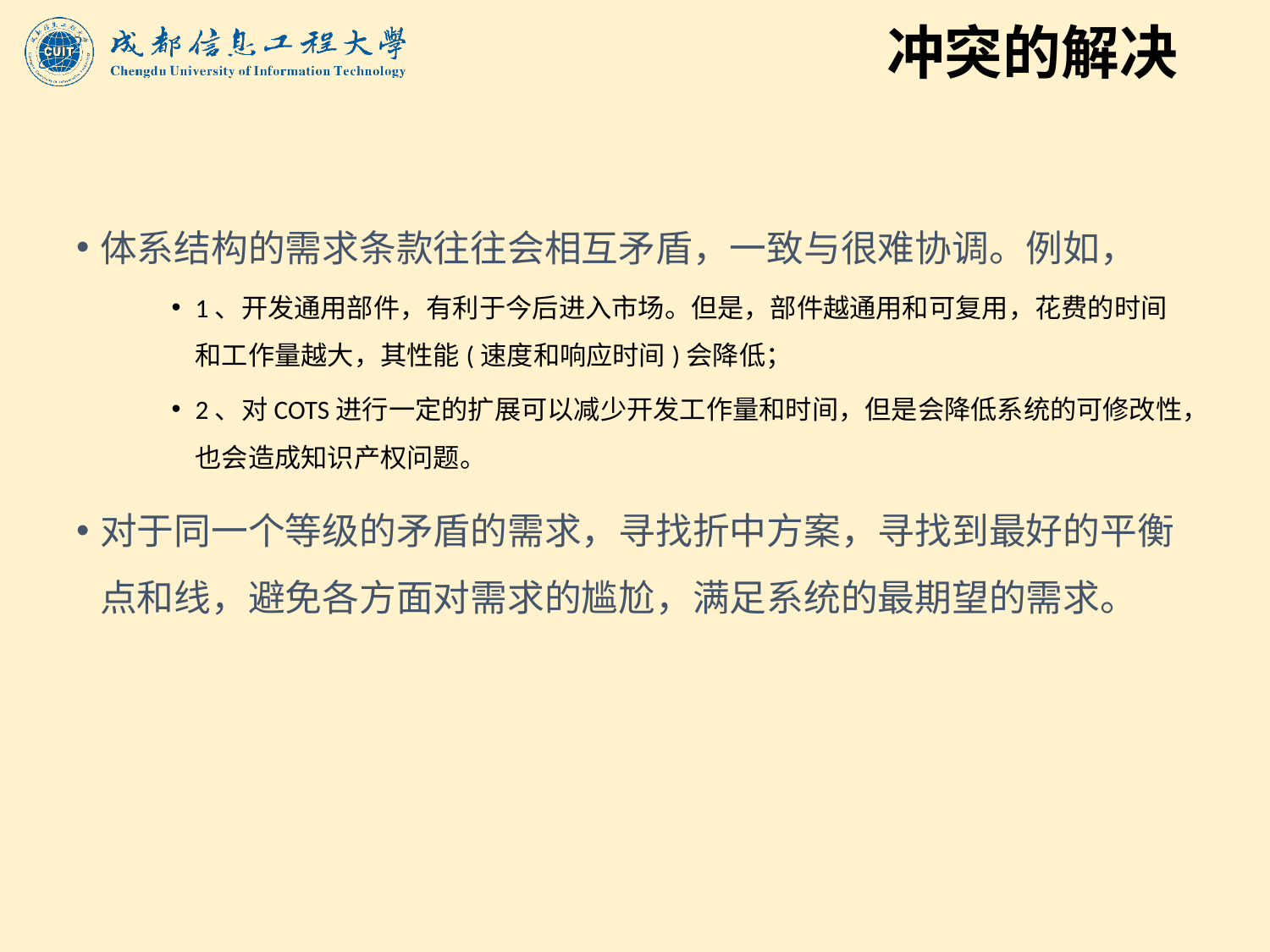

# 冲突的解决
体系结构的需求条款往往会相互矛盾，一致与很难协调。例如，
1、开发通用部件，有利于今后进入市场。但是，部件越通用和可复用，花费的时间和工作量越大，其性能(速度和响应时间)会降低；
2、对COTS进行一定的扩展可以减少开发工作量和时间，但是会降低系统的可修改性，也会造成知识产权问题。
对于同一个等级的矛盾的需求，寻找折中方案，寻找到最好的平衡点和线，避免各方面对需求的尴尬，满足系统的最期望的需求。